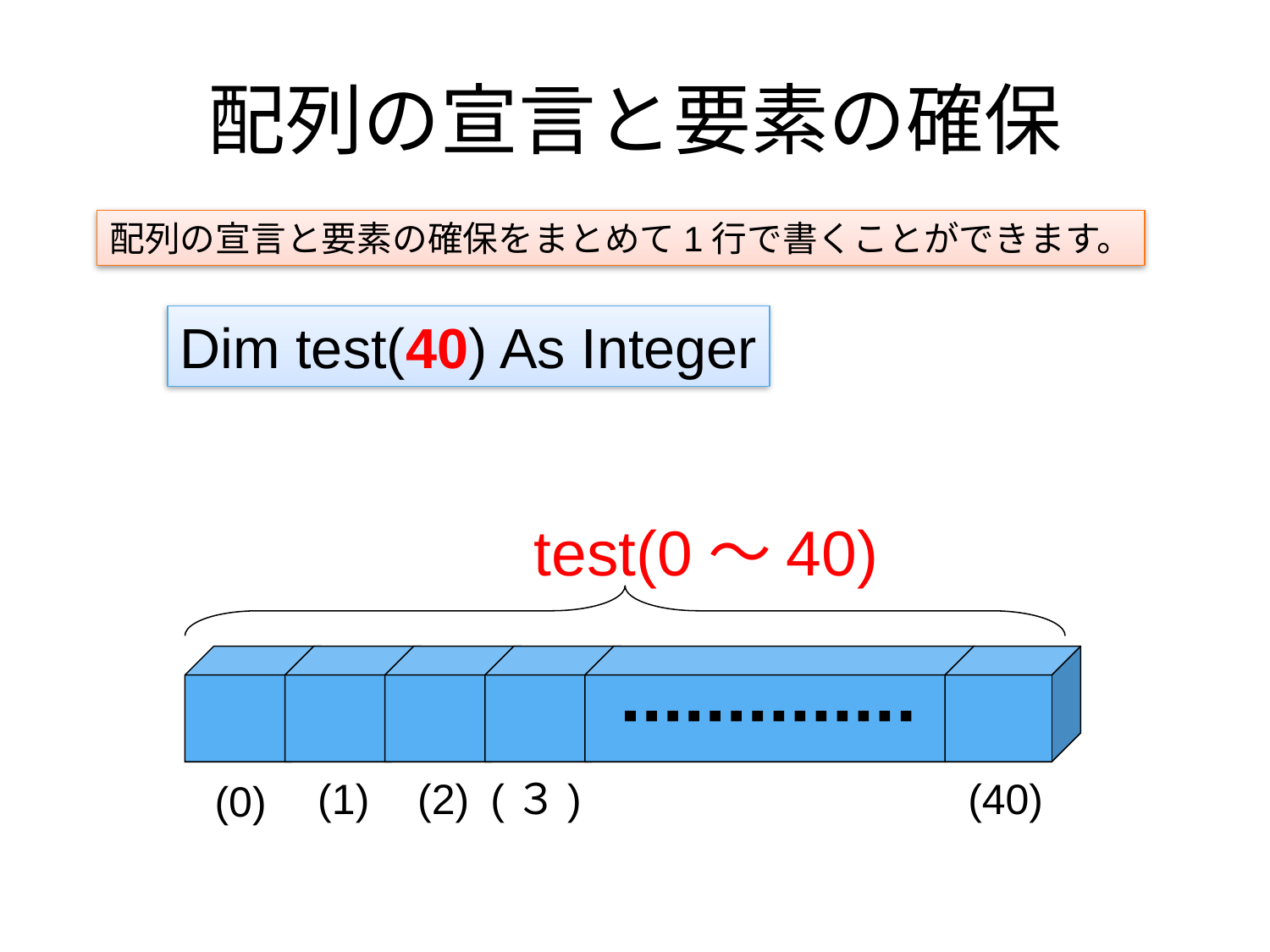

# 配列の宣言と要素の確保

配列の宣言と要素の確保をまとめて1行で書くことができます。
Dim test(40) As Integer
test(0～40)

(1)
(2)
(３)
(40)
(0)